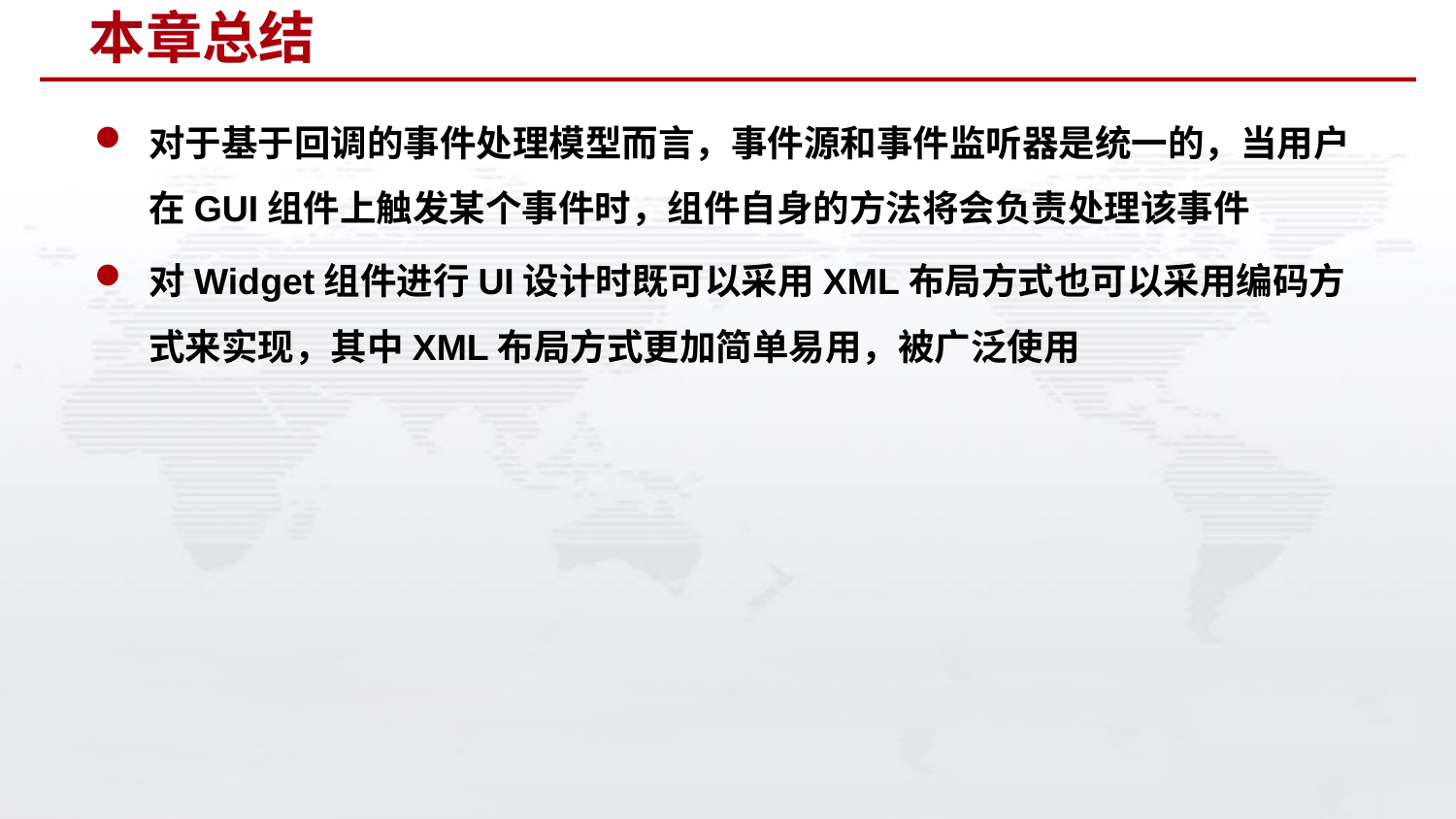

# 本章总结
对于基于回调的事件处理模型而言，事件源和事件监听器是统一的，当用户在GUI组件上触发某个事件时，组件自身的方法将会负责处理该事件
对Widget组件进行UI设计时既可以采用XML布局方式也可以采用编码方式来实现，其中XML布局方式更加简单易用，被广泛使用